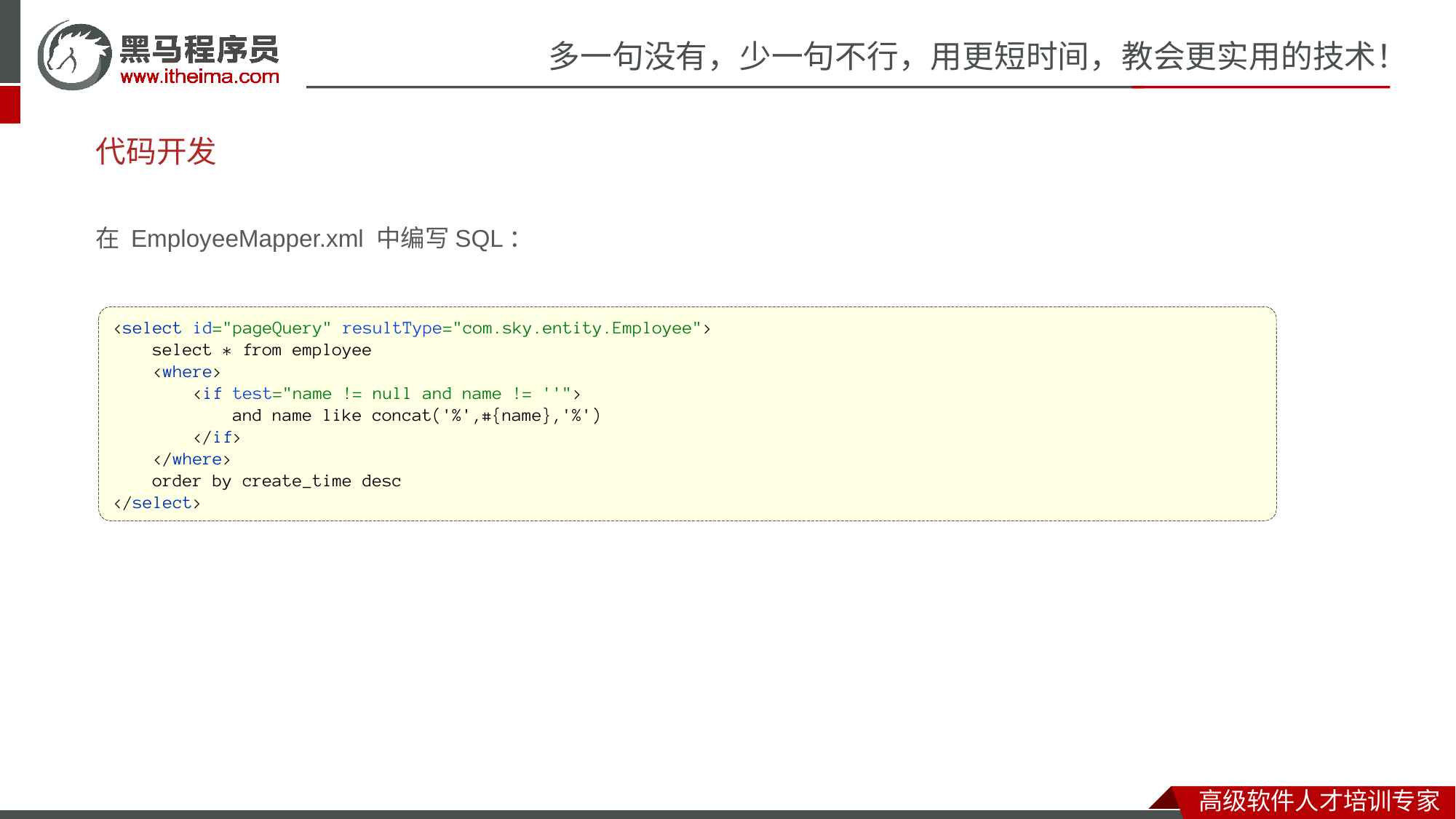

# 代码开发
在 EmployeeMapper.xml 中编写SQL：
<select id="pageQuery" resultType="com.sky.entity.Employee">
    select * from employee
    <where>
        <if test="name != null and name != ''">
            and name like concat('%',#{name},'%')
        </if>
    </where>
    order by create_time desc
</select>